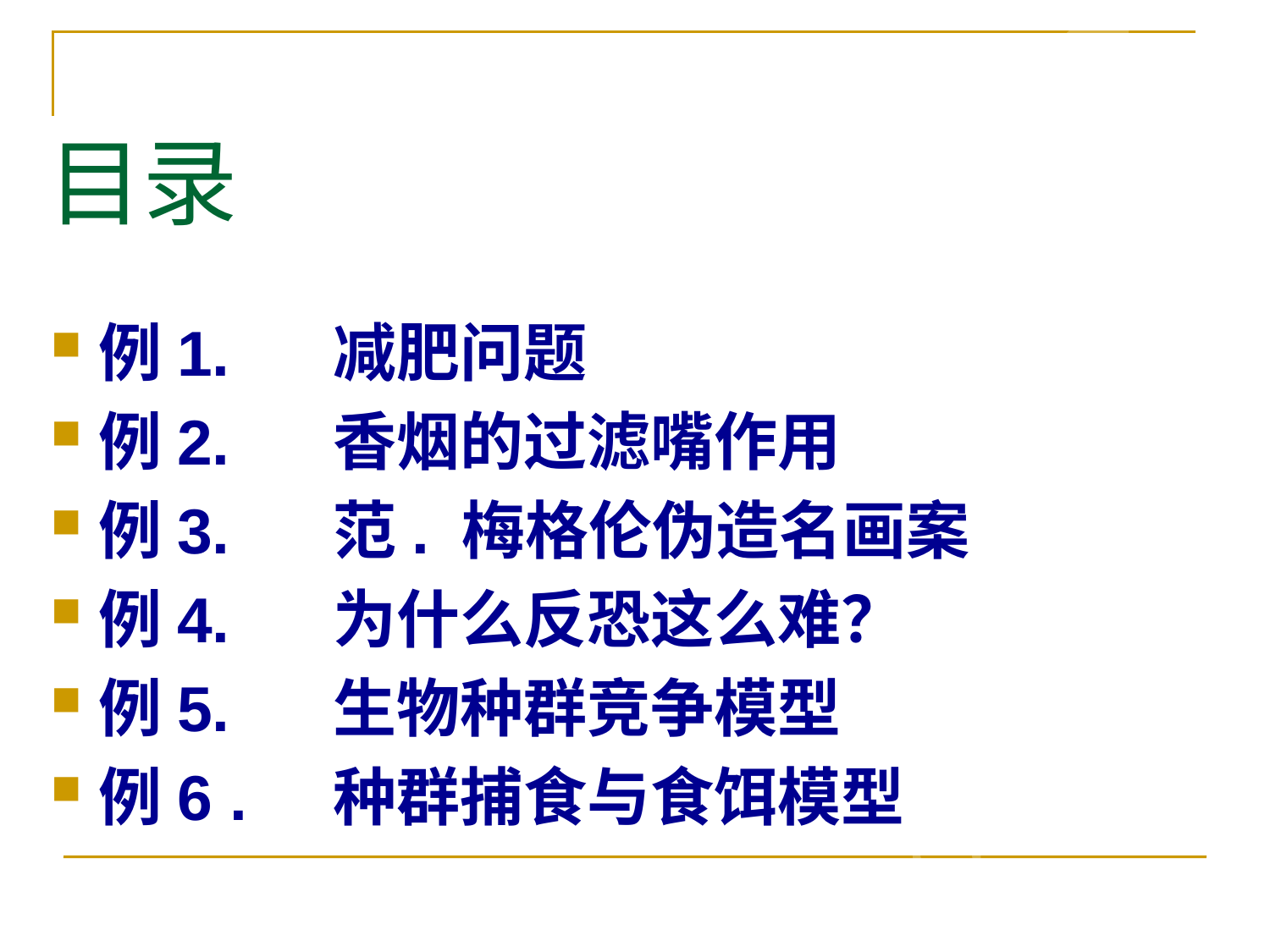

# 目录
例1.     减肥问题
例2.     香烟的过滤嘴作用
例3.     范. 梅格伦伪造名画案
例4.     为什么反恐这么难？
例5.     生物种群竞争模型
例6 .    种群捕食与食饵模型